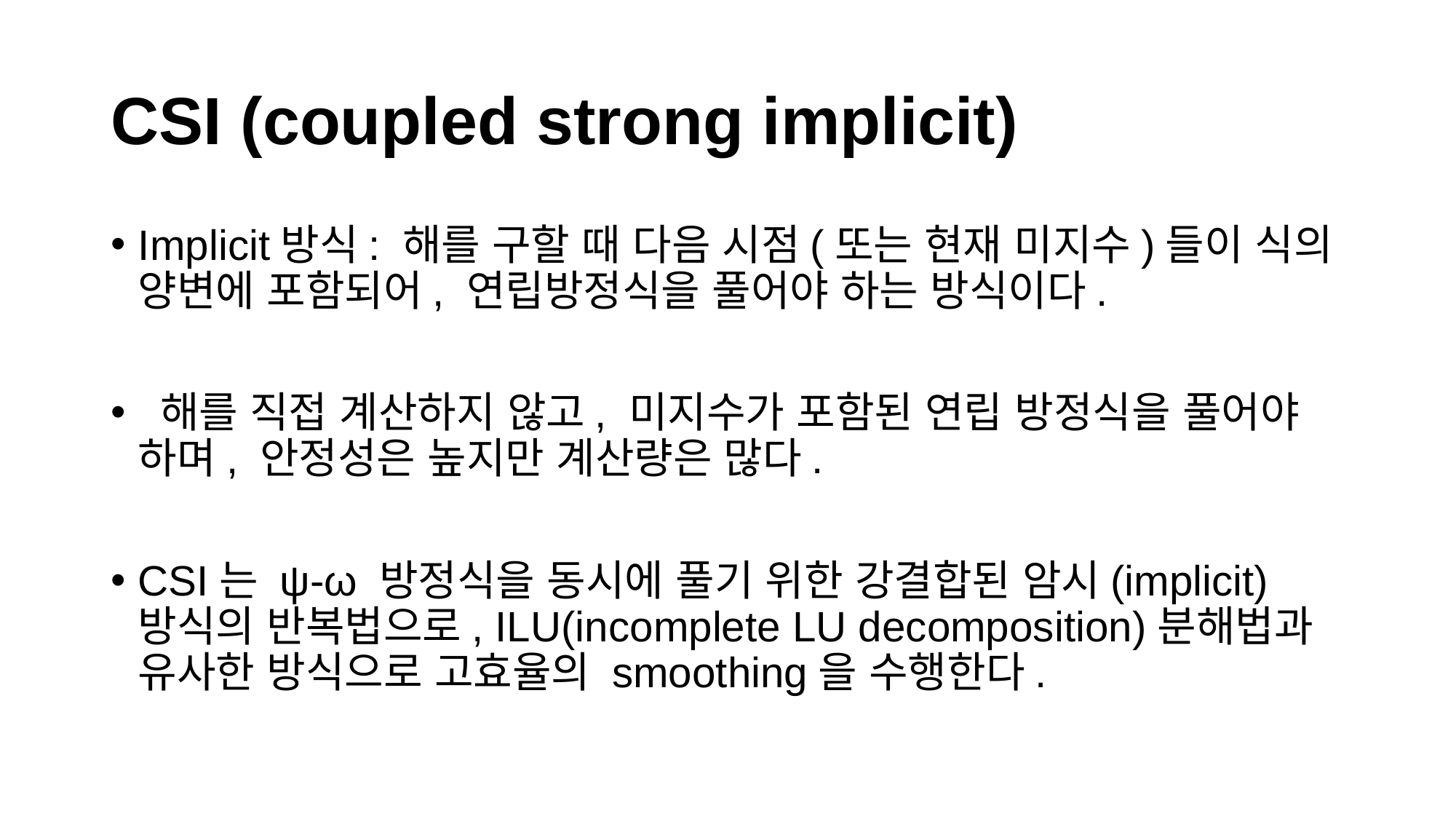

# CSI (coupled strong implicit)
Implicit방식: 해를 구할 때 다음 시점(또는 현재 미지수)들이 식의 양변에 포함되어, 연립방정식을 풀어야 하는 방식이다.

 해를 직접 계산하지 않고, 미지수가 포함된 연립 방정식을 풀어야 하며, 안정성은 높지만 계산량은 많다.

CSI는 ψ-ω 방정식을 동시에 풀기 위한 강결합된 암시(implicit) 방식의 반복법으로, ILU(incomplete LU decomposition)분해법과 유사한 방식으로 고효율의 smoothing을 수행한다.